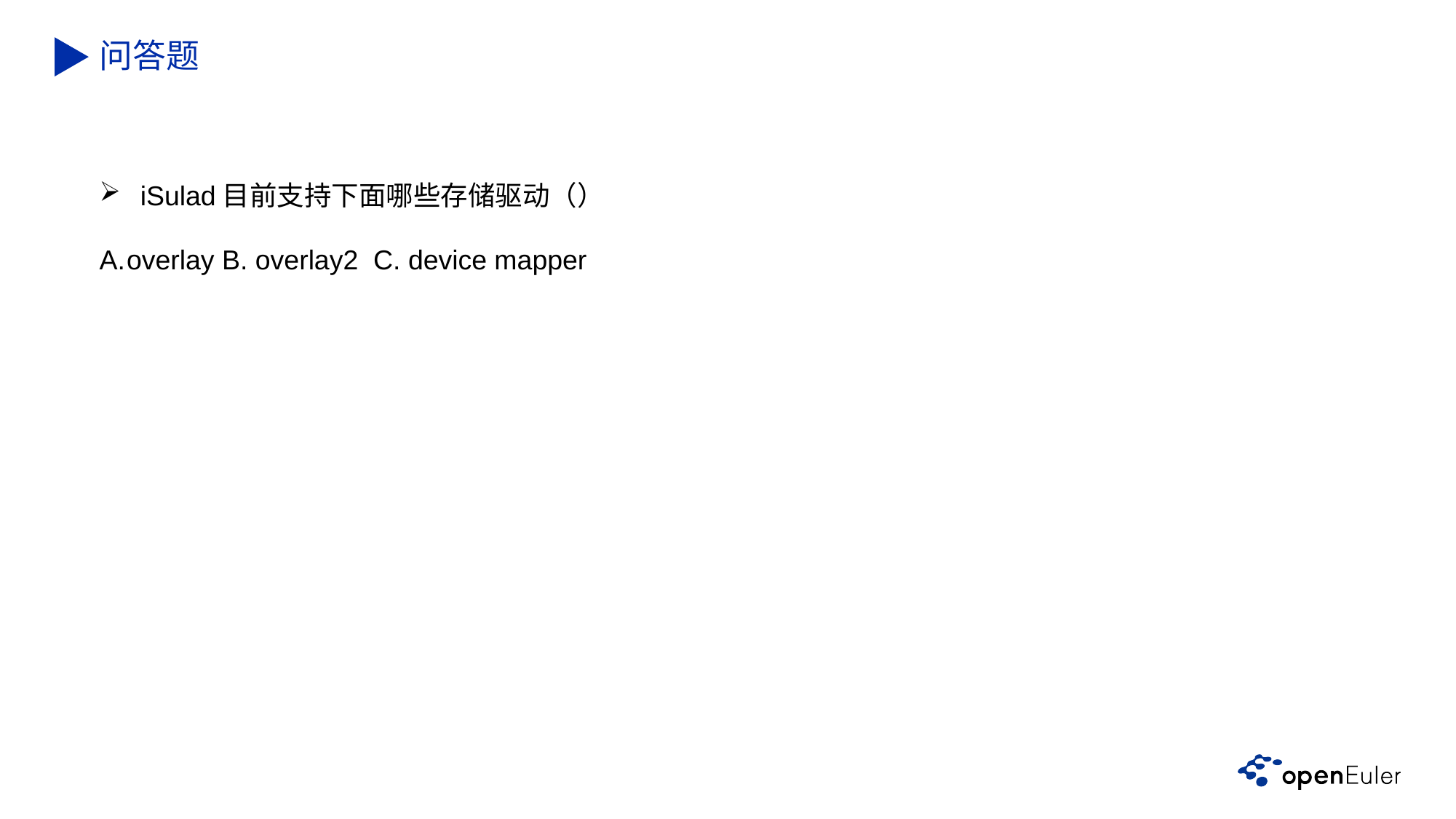

问答题
iSulad目前支持下面哪些存储驱动（）
overlay B. overlay2  C. device mapper